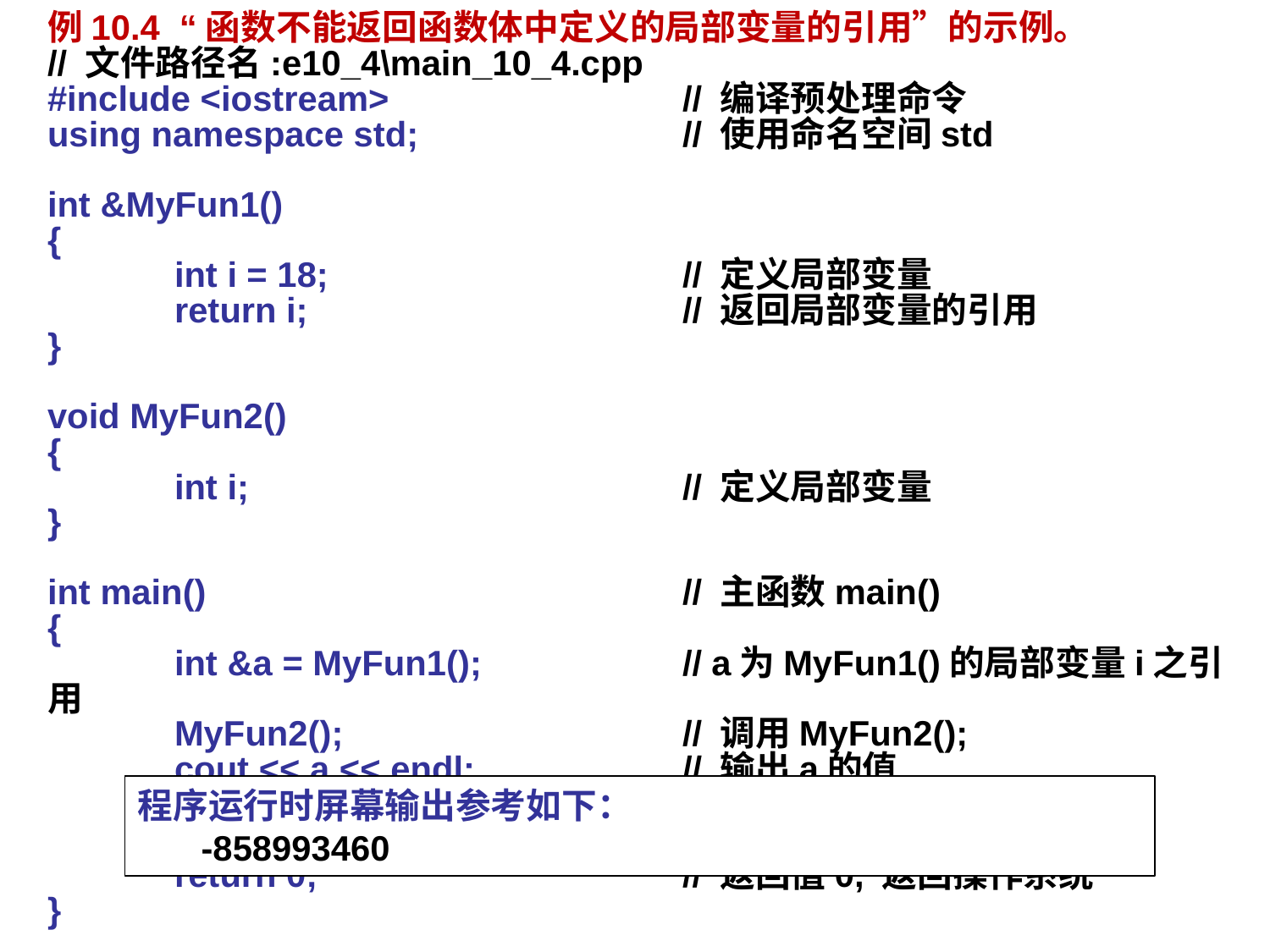

例10.4  “函数不能返回函数体中定义的局部变量的引用”的示例。
// 文件路径名:e10_4\main_10_4.cpp
#include <iostream>               		// 编译预处理命令
using namespace std;			// 使用命名空间std

int &MyFun1()
{
	int i = 18;			// 定义局部变量
	return i;			// 返回局部变量的引用
}

void MyFun2()
{
	int i;				// 定义局部变量
}

int main()				// 主函数main()
{
	int &a = MyFun1();		// a为MyFun1()的局部变量i之引用
	MyFun2();			// 调用MyFun2();
	cout << a << endl;		// 输出a的值

	system("PAUSE");		// 输出系统提示信息
	return 0;               		// 返回值0, 返回操作系统
}
程序运行时屏幕输出参考如下：
-858993460